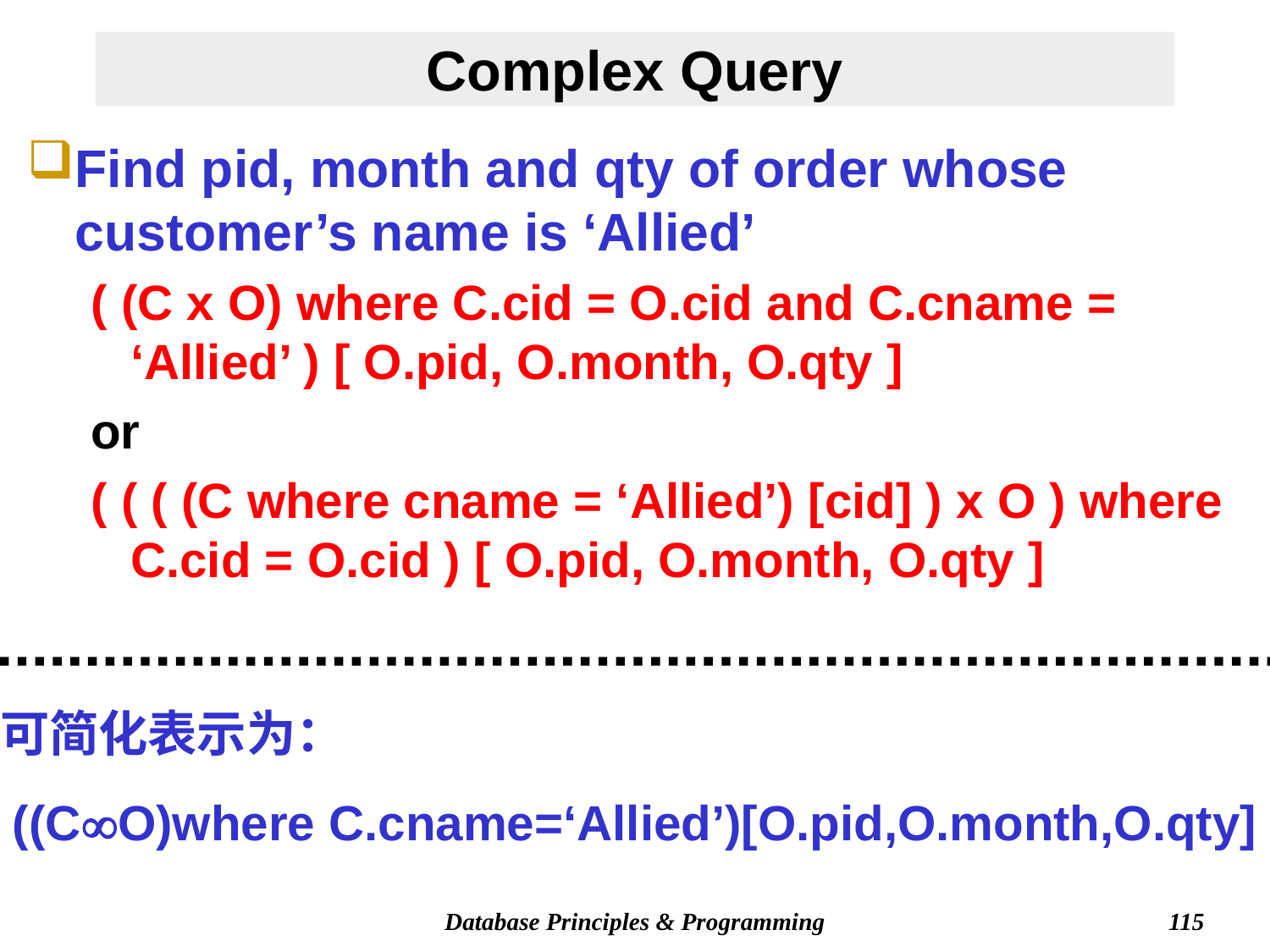

# Complex Query
Find pid, month and qty of order whose customer’s name is ‘Allied’
( (C x O) where C.cid = O.cid and C.cname = ‘Allied’ ) [ O.pid, O.month, O.qty ]
or
( ( ( (C where cname = ‘Allied’) [cid] ) x O ) where C.cid = O.cid ) [ O.pid, O.month, O.qty ]

可简化表示为：
((C∞O)where C.cname=‘Allied’)[O.pid,O.month,O.qty]

Database Principles & Programming
115